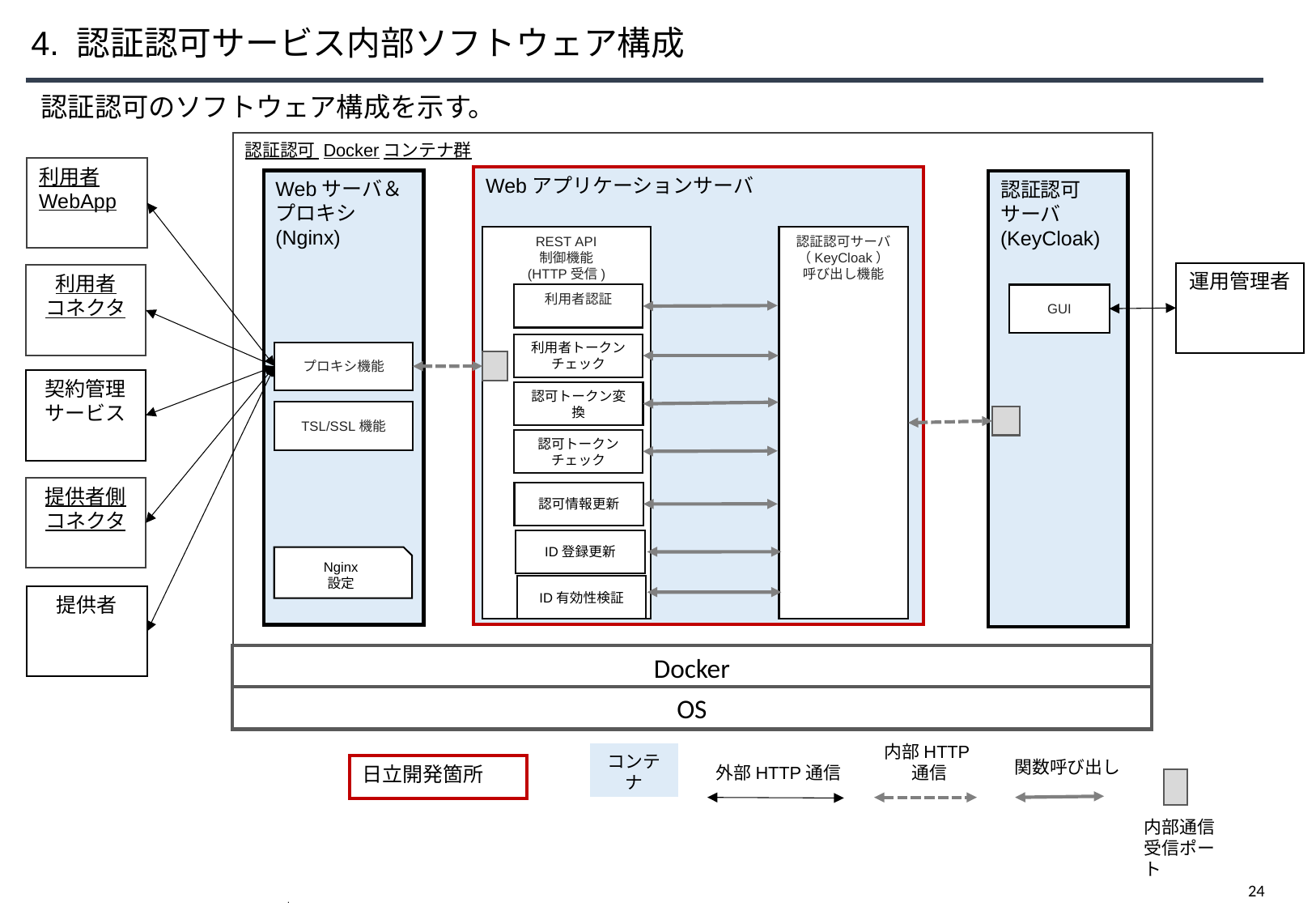

# 4. 認証認可サービス内部ソフトウェア構成
認証認可のソフトウェア構成を示す。
認証認可 Dockerコンテナ群
利用者
WebApp
Webアプリケーションサーバ
REST API
制御機能
(HTTP受信)
認証認可サーバ
（KeyCloak）
呼び出し機能
利用者認証
利用者トークンチェック

認可トークン変換
Webサーバ＆プロキシ(Nginx)
プロキシ機能
TSL/SSL機能
Nginx
設定
認証認可サーバ
(KeyCloak)

運用管理者
利用者
コネクタ
GUI
契約管理
サービス
認可トークンチェック
提供者側
コネクタ
認可情報更新
ID登録更新
ID有効性検証
提供者
Docker
OS
内部HTTP通信
コンテナ
関数呼び出し
日立開発箇所
外部HTTP通信

内部通信
受信ポート